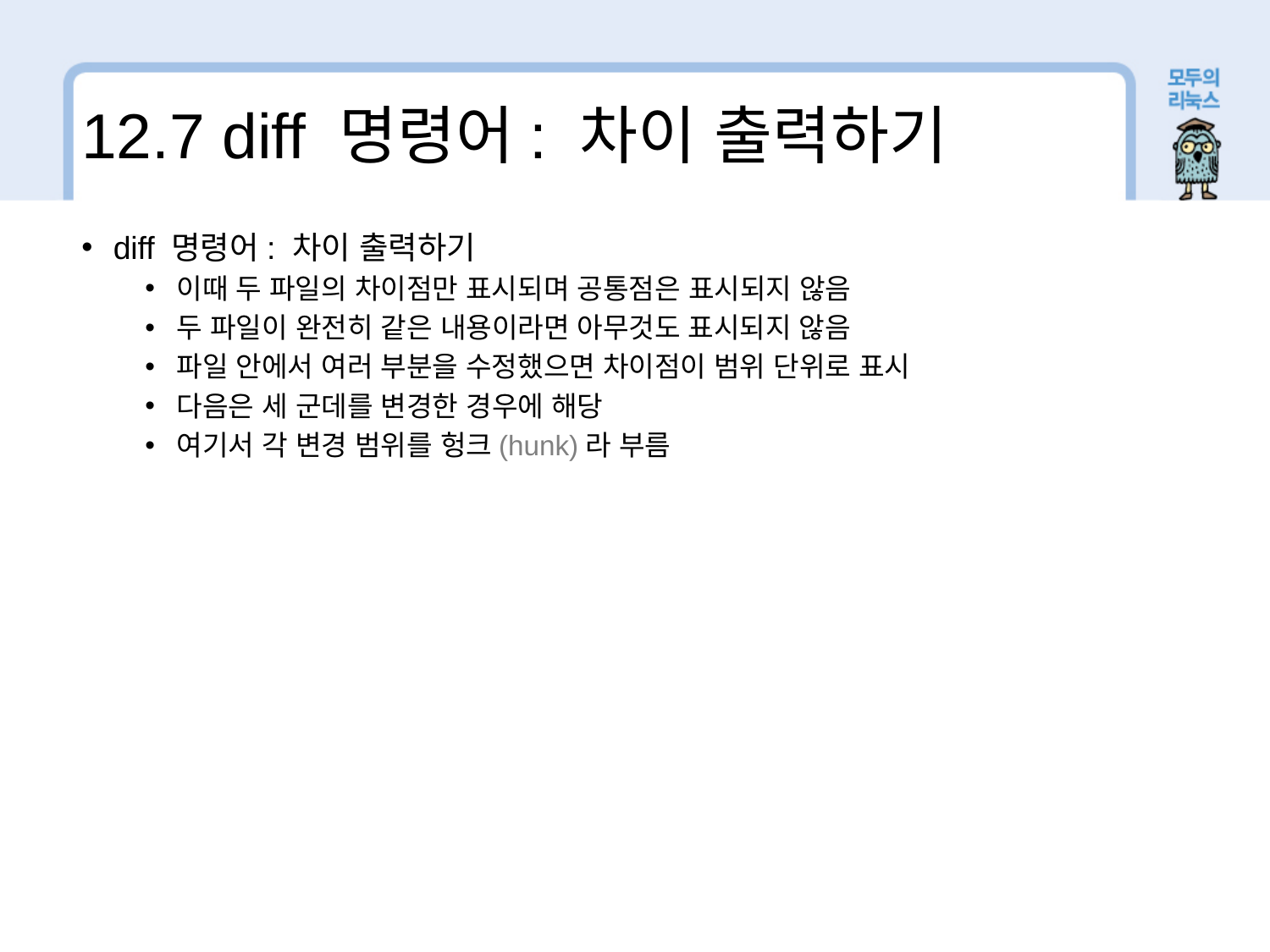

12.7 diff 명령어: 차이 출력하기
diff 명령어: 차이 출력하기
이때 두 파일의 차이점만 표시되며 공통점은 표시되지 않음
두 파일이 완전히 같은 내용이라면 아무것도 표시되지 않음
파일 안에서 여러 부분을 수정했으면 차이점이 범위 단위로 표시
다음은 세 군데를 변경한 경우에 해당
여기서 각 변경 범위를 헝크(hunk)라 부름